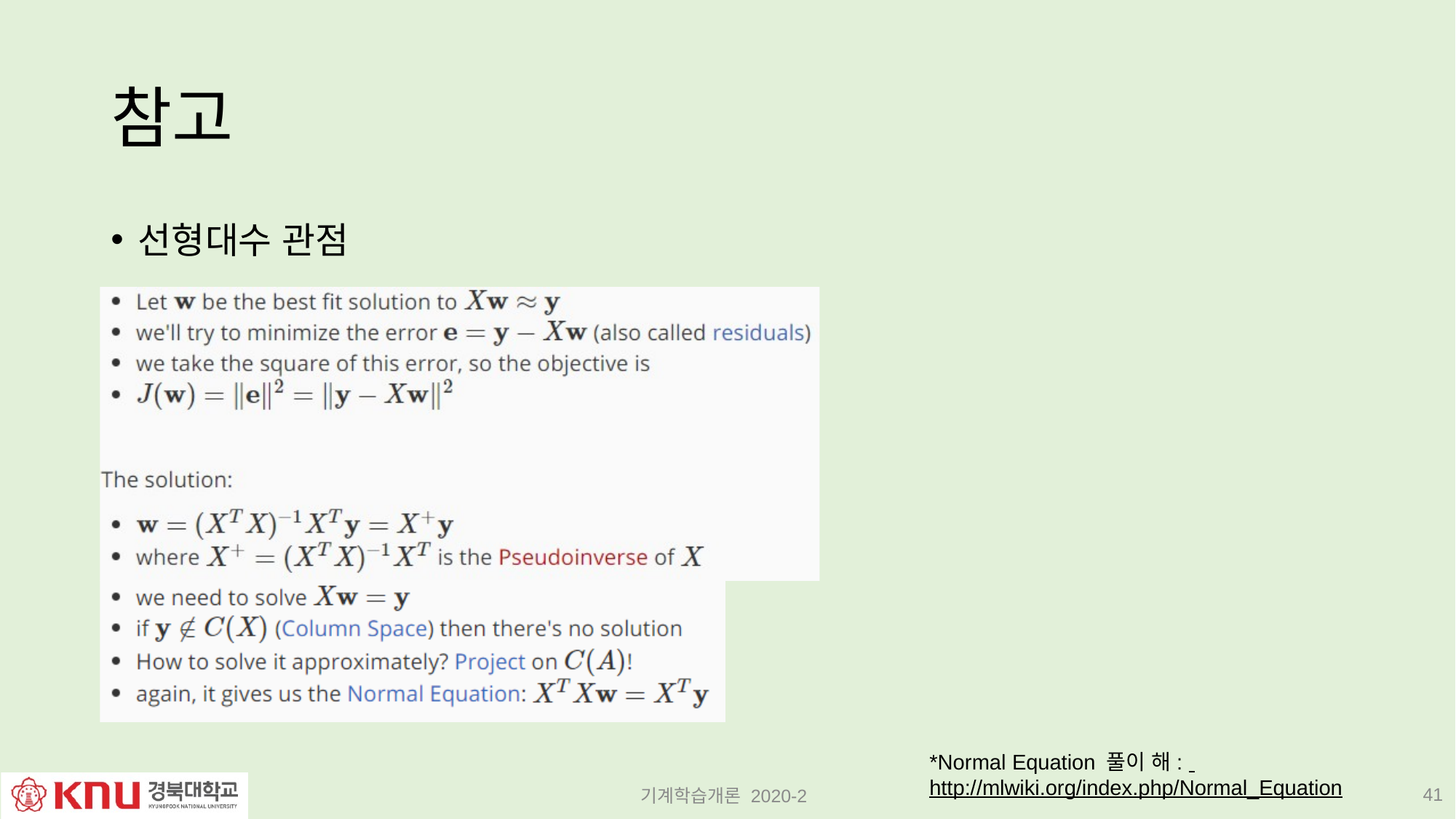

# 참고
선형대수 관점

*Normal Equation 풀이 해:  http://mlwiki.org/index.php/Normal_Equation

41
기계학습개론 2020-2